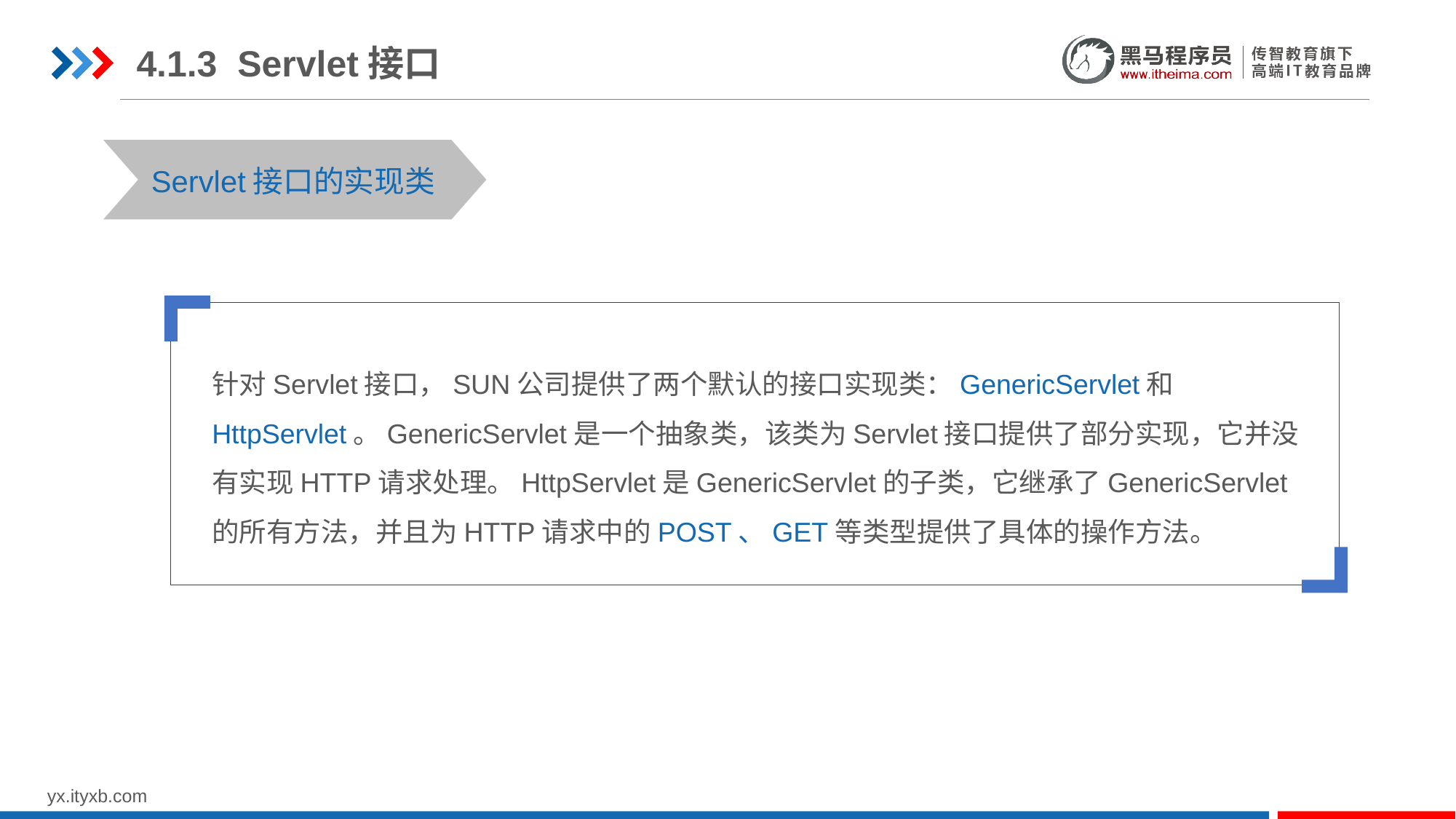

4.1.3  Servlet接口

Servlet接口的实现类

针对Servlet接口，SUN公司提供了两个默认的接口实现类：GenericServlet和HttpServlet。GenericServlet是一个抽象类，该类为Servlet接口提供了部分实现，它并没有实现HTTP请求处理。HttpServlet是GenericServlet的子类，它继承了GenericServlet的所有方法，并且为HTTP请求中的POST、GET等类型提供了具体的操作方法。